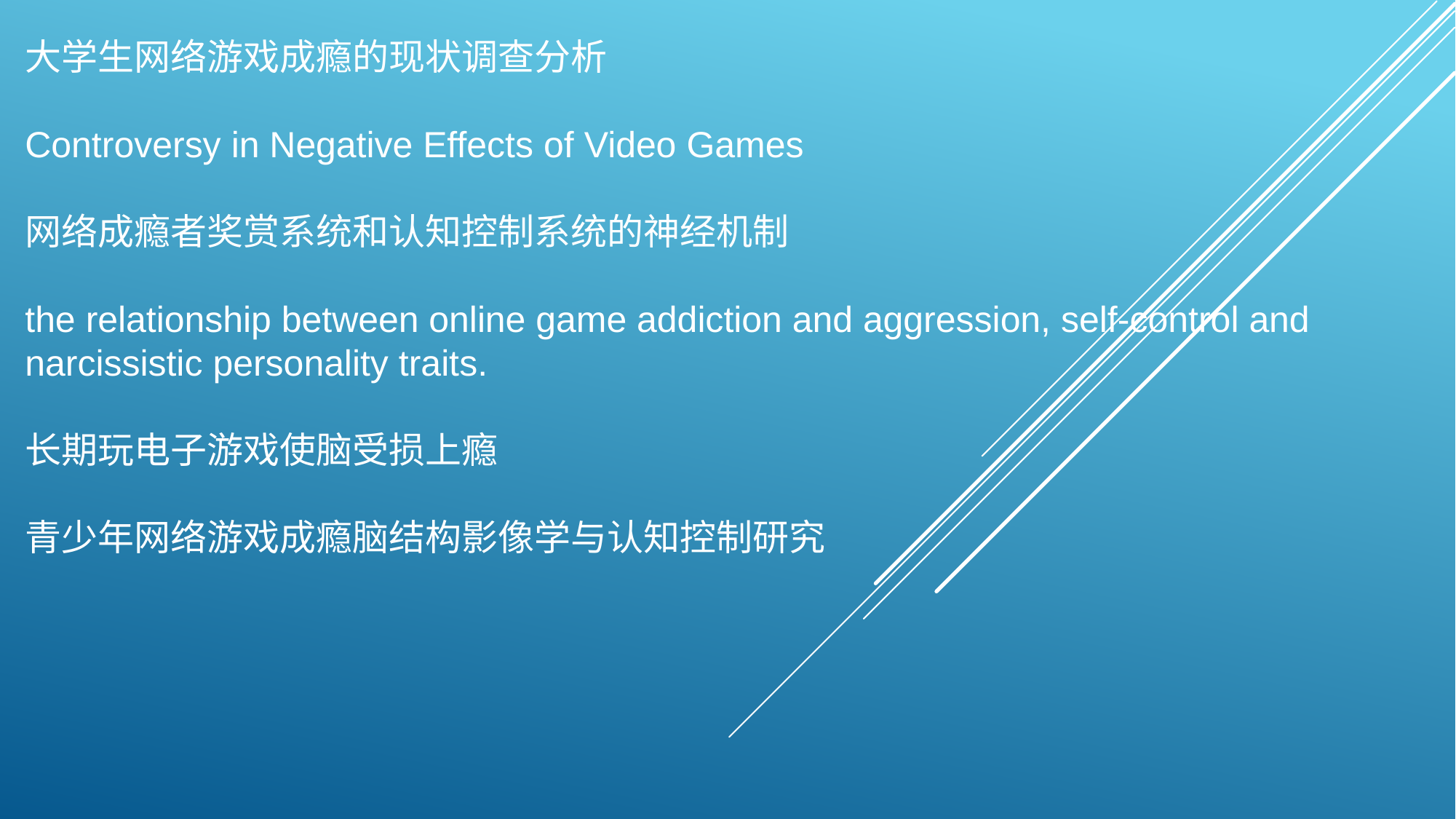

大学生网络游戏成瘾的现状调查分析

Controversy in Negative Effects of Video Games

网络成瘾者奖赏系统和认知控制系统的神经机制

the relationship between online game addiction and aggression, self-control and narcissistic personality traits.

长期玩电子游戏使脑受损上瘾

青少年网络游戏成瘾脑结构影像学与认知控制研究